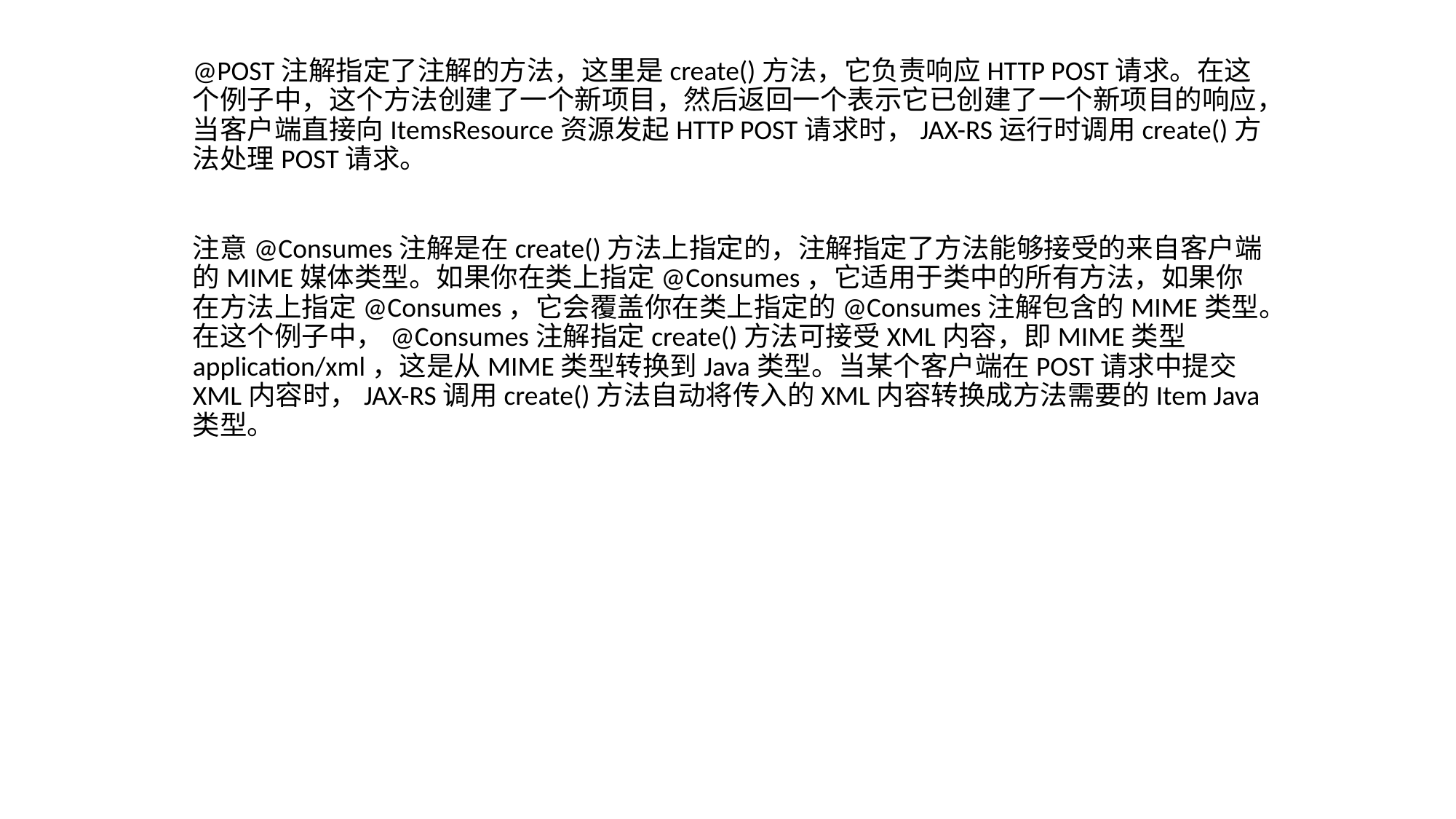

@POST注解指定了注解的方法，这里是create()方法，它负责响应HTTP POST请求。在这个例子中，这个方法创建了一个新项目，然后返回一个表示它已创建了一个新项目的响应，当客户端直接向ItemsResource资源发起HTTP POST请求时，JAX-RS运行时调用create()方法处理POST请求。

注意@Consumes注解是在create()方法上指定的，注解指定了方法能够接受的来自客户端的MIME媒体类型。如果你在类上指定@Consumes，它适用于类中的所有方法，如果你在方法上指定@Consumes，它会覆盖你在类上指定的@Consumes注解包含的MIME类型。在这个例子中，@Consumes注解指定create()方法可接受XML内容，即MIME类型application/xml，这是从MIME类型转换到Java类型。当某个客户端在POST请求中提交XML内容时，JAX-RS调用create()方法自动将传入的XML内容转换成方法需要的Item Java类型。